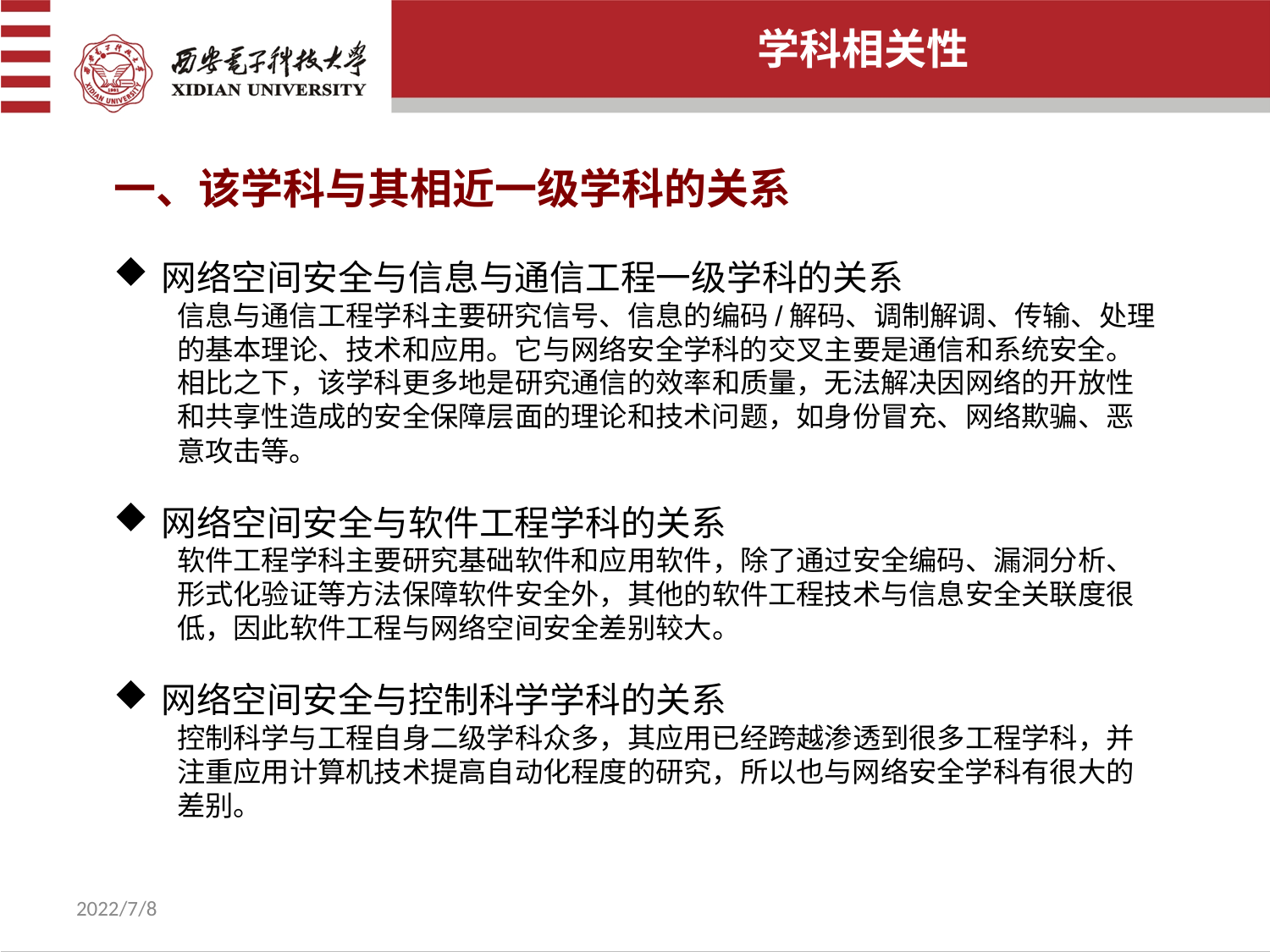

学科相关性
一、该学科与其相近一级学科的关系

网络空间安全与信息与通信工程一级学科的关系
信息与通信工程学科主要研究信号、信息的编码/解码、调制解调、传输、处理的基本理论、技术和应用。它与网络安全学科的交叉主要是通信和系统安全。相比之下，该学科更多地是研究通信的效率和质量，无法解决因网络的开放性和共享性造成的安全保障层面的理论和技术问题，如身份冒充、网络欺骗、恶意攻击等。

网络空间安全与软件工程学科的关系
软件工程学科主要研究基础软件和应用软件，除了通过安全编码、漏洞分析、形式化验证等方法保障软件安全外，其他的软件工程技术与信息安全关联度很低，因此软件工程与网络空间安全差别较大。

网络空间安全与控制科学学科的关系
控制科学与工程自身二级学科众多，其应用已经跨越渗透到很多工程学科，并注重应用计算机技术提高自动化程度的研究，所以也与网络安全学科有很大的差别。

2022/7/8